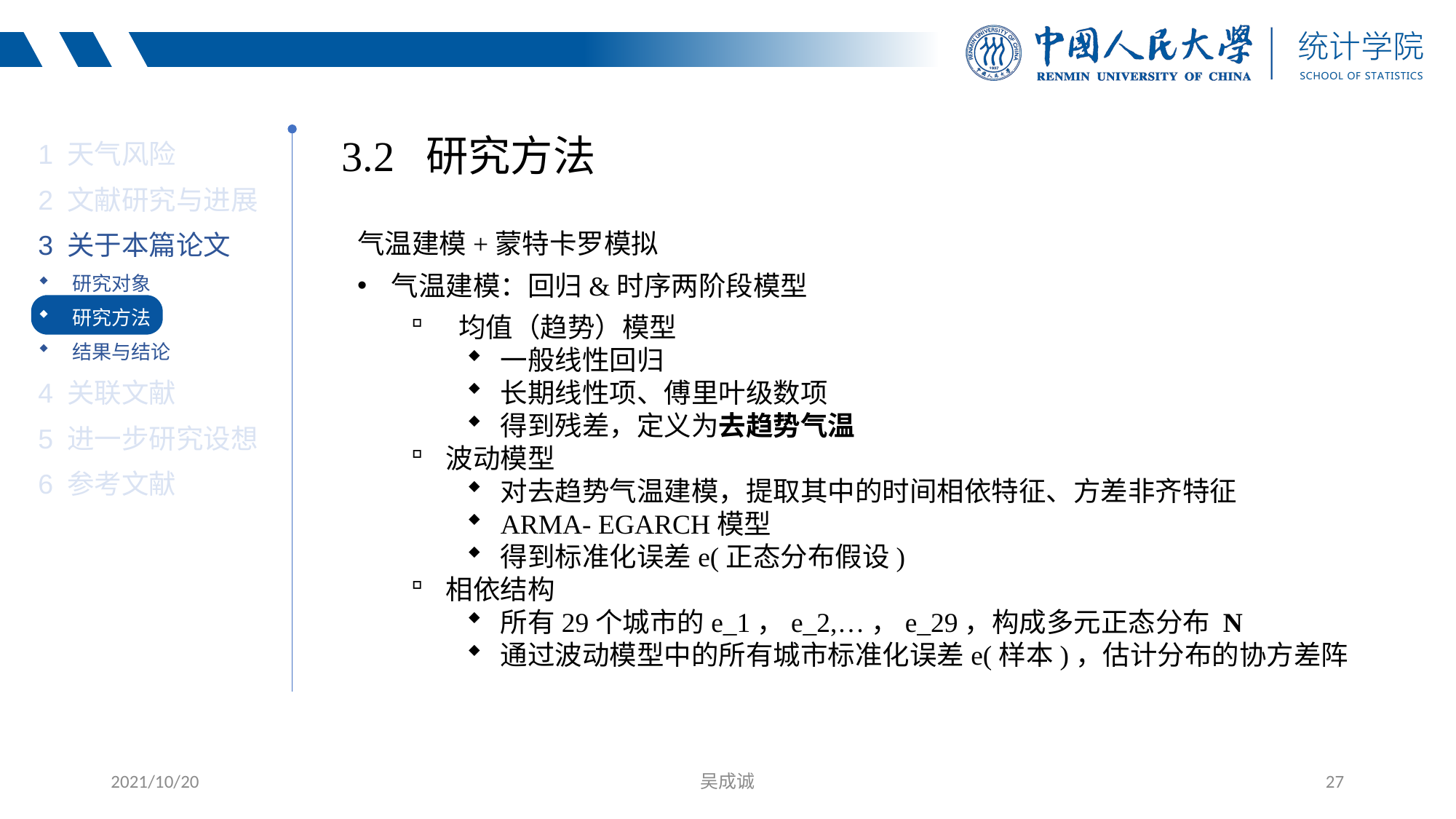

1 天气风险
2 文献研究与进展
3 关于本篇论文
研究对象
研究方法
结果与结论
4 关联文献
5 进一步研究设想
6 参考文献
3.2  研究方法
气温建模+蒙特卡罗模拟
气温建模：回归&时序两阶段模型
 均值（趋势）模型
一般线性回归
长期线性项、傅里叶级数项
得到残差，定义为去趋势气温
波动模型
对去趋势气温建模，提取其中的时间相依特征、方差非齐特征
ARMA- EGARCH模型
得到标准化误差e(正态分布假设)
相依结构
所有29个城市的e_1，e_2,…，e_29，构成多元正态分布 N
通过波动模型中的所有城市标准化误差e(样本)，估计分布的协方差阵

2021/10/20
吴成诚
27